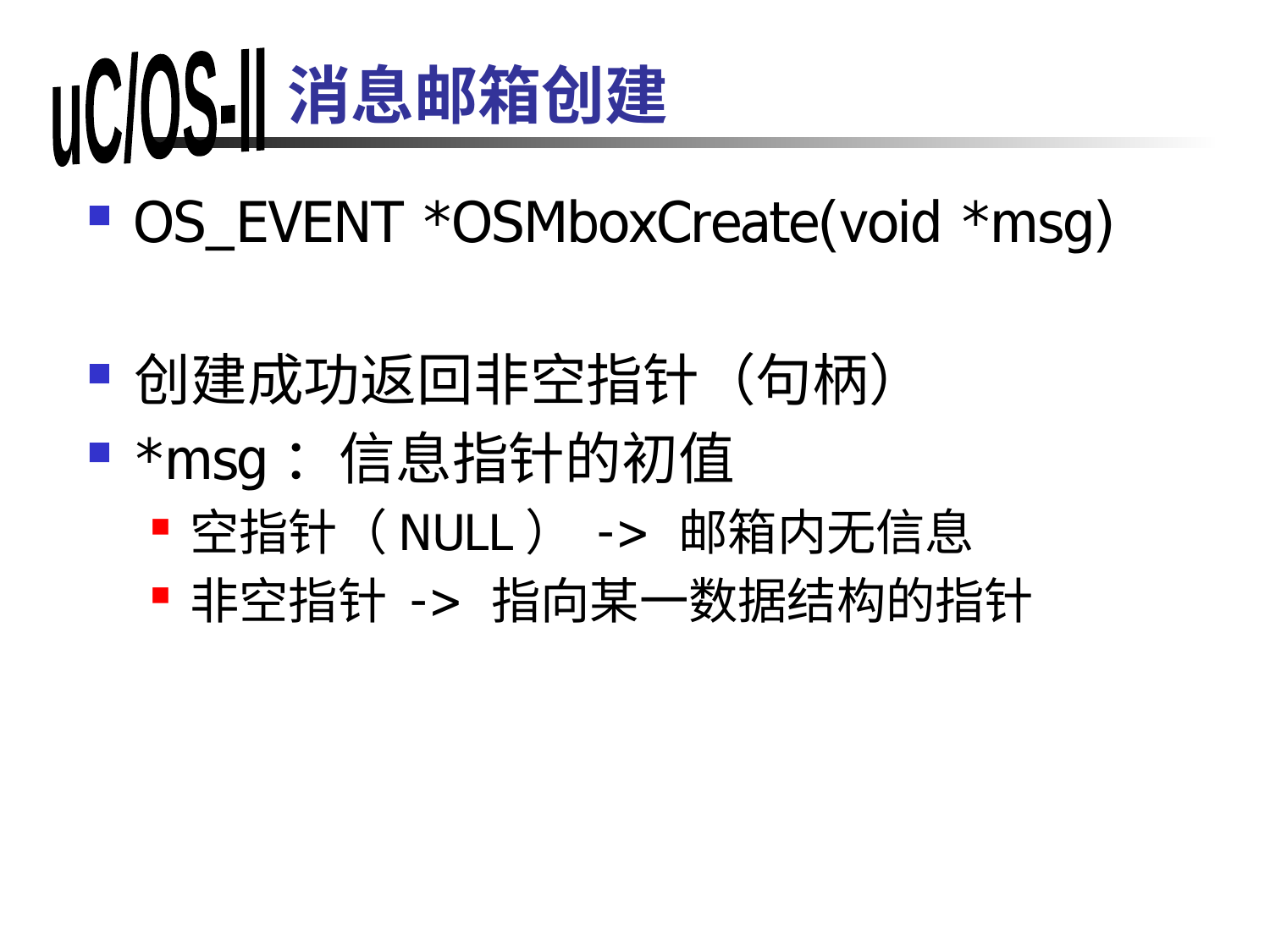

# 消息邮箱创建
OS_EVENT *OSMboxCreate(void *msg)

创建成功返回非空指针（句柄）
*msg：信息指针的初值
空指针（NULL） -> 邮箱内无信息
非空指针 -> 指向某一数据结构的指针